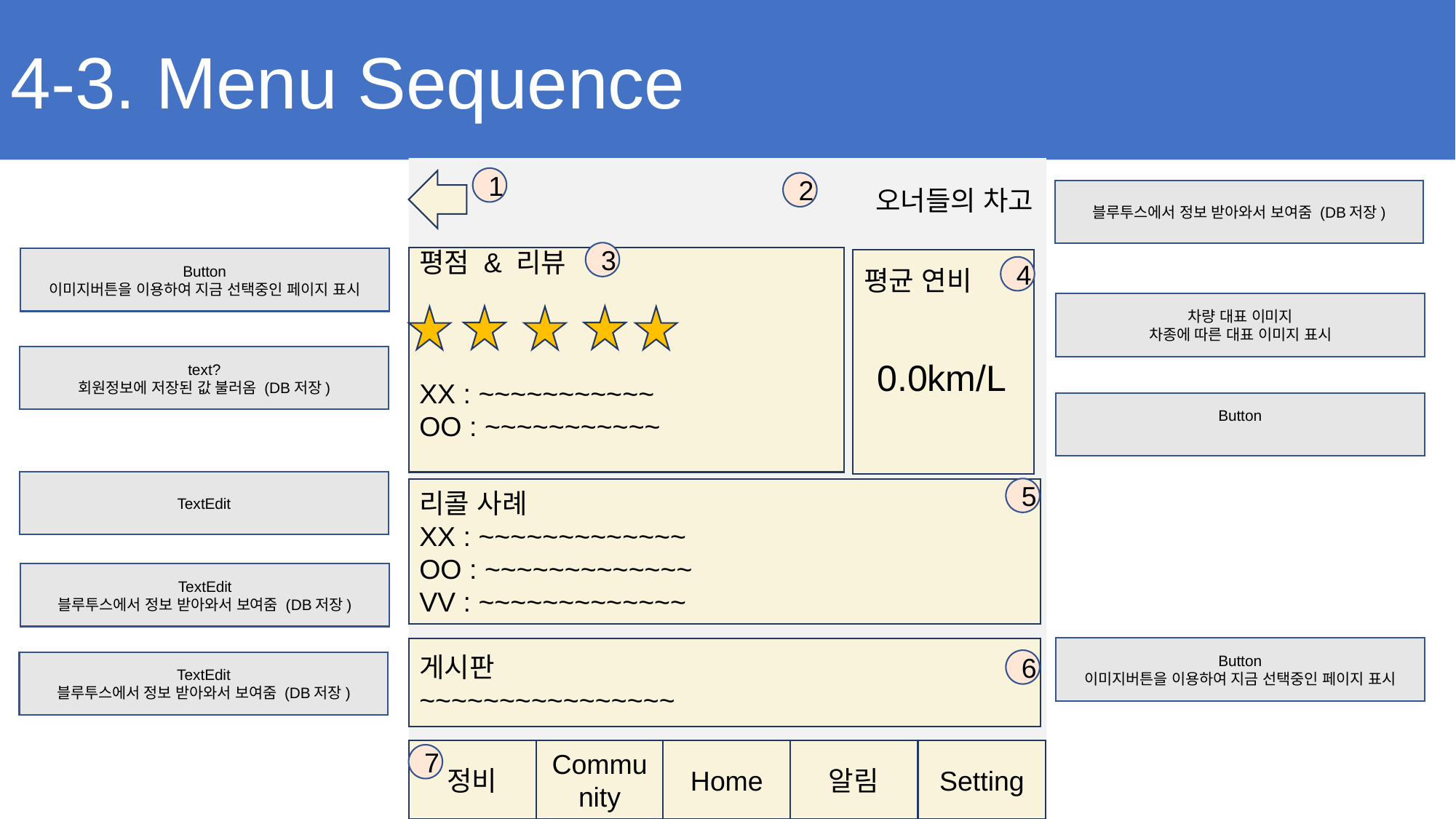

4-3. Menu Sequence

정비
Community
Home
알림
Setting
평점 & 리뷰

XX : ~~~~~~~~~~~
OO : ~~~~~~~~~~~

오너들의 차고
1

2
평균 연비

3

0.0km/L
5
리콜 사례
XX : ~~~~~~~~~~~~~
OO : ~~~~~~~~~~~~~
VV : ~~~~~~~~~~~~~
블루투스에서 정보 받아와서 보여줌 (DB저장)
3
Button
이미지버튼을 이용하여 지금 선택중인 페이지 표시
4
차량 대표 이미지
차종에 따른 대표 이미지 표시
text?
회원정보에 저장된 값 불러옴 (DB저장)
Button

TextEdit
TextEdit
블루투스에서 정보 받아와서 보여줌 (DB저장)
Button
이미지버튼을 이용하여 지금 선택중인 페이지 표시
게시판
~~~~~~~~~~~~~~~~
6
TextEdit
블루투스에서 정보 받아와서 보여줌 (DB저장)
7